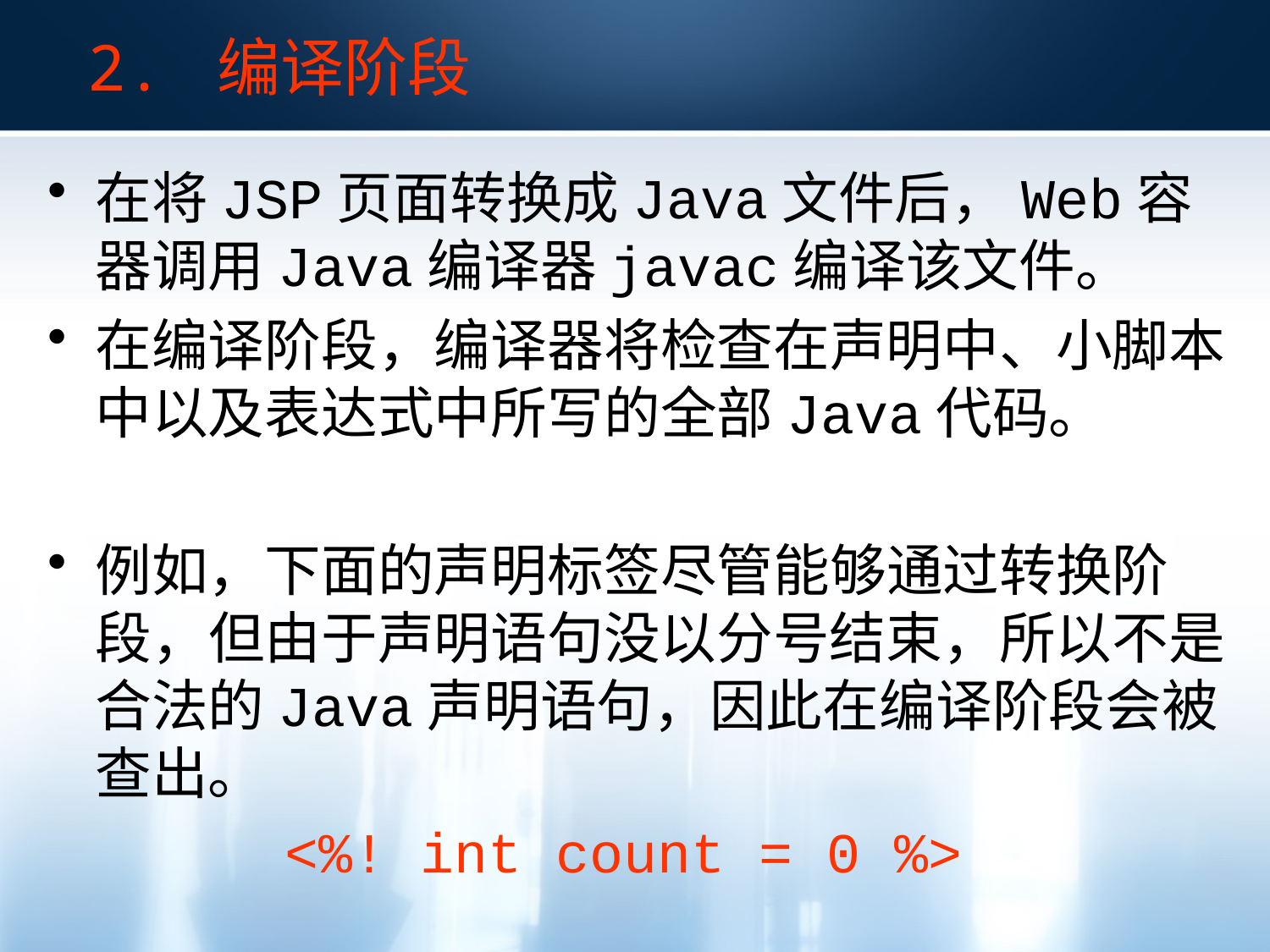

2. 编译阶段
在将JSP页面转换成Java文件后，Web容器调用Java编译器javac编译该文件。
在编译阶段，编译器将检查在声明中、小脚本中以及表达式中所写的全部Java代码。

例如，下面的声明标签尽管能够通过转换阶段，但由于声明语句没以分号结束，所以不是合法的Java声明语句，因此在编译阶段会被查出。
       <%! int count = 0 %>